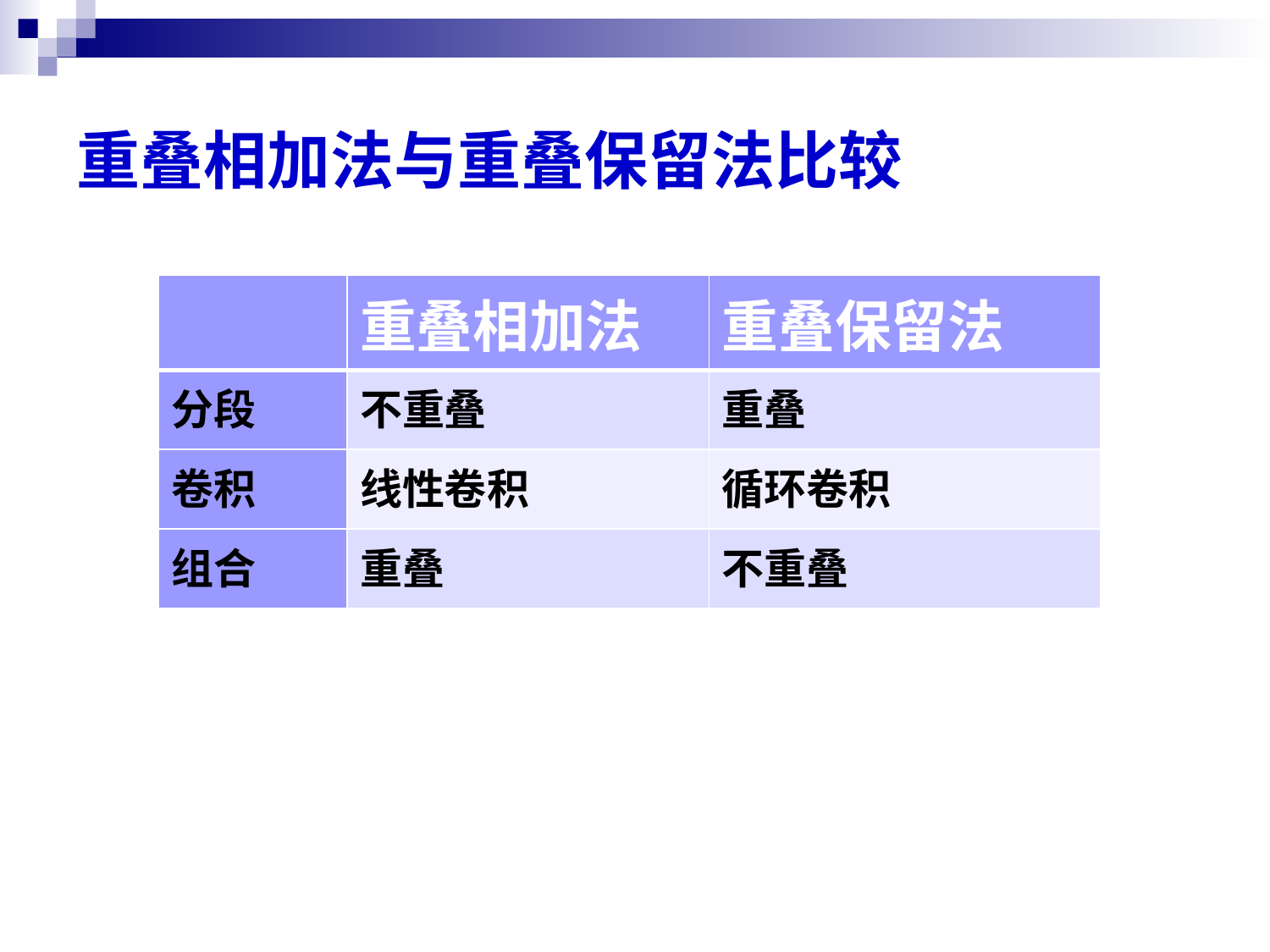

# 重叠相加法与重叠保留法比较
|  | 重叠相加法 | 重叠保留法 |
| --- | --- | --- |
| 分段 | 不重叠 | 重叠 |
| 卷积 | 线性卷积 | 循环卷积 |
| 组合 | 重叠 | 不重叠 |